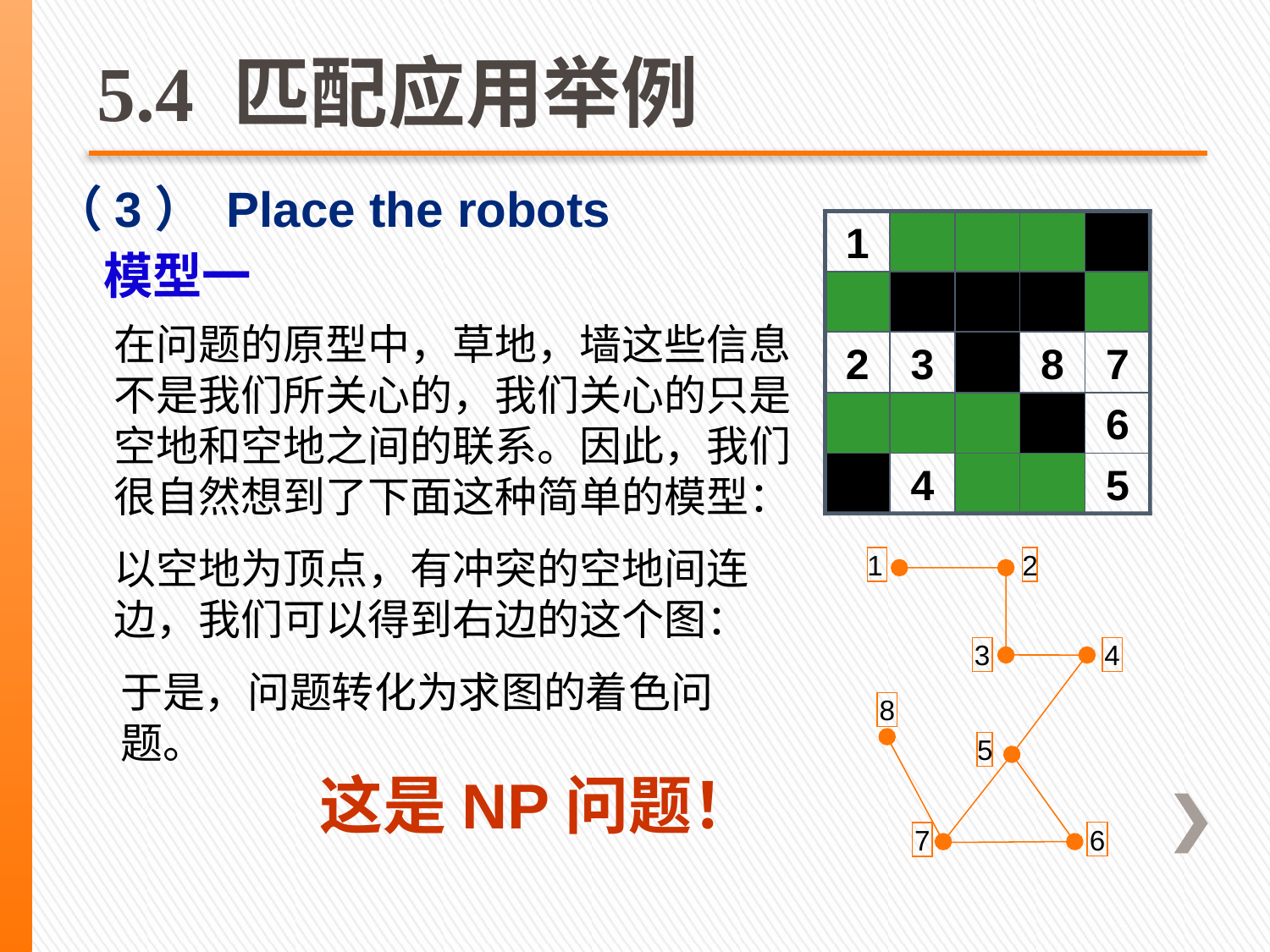

# 5.4 匹配应用举例
（3） Place the robots
1

2
3

8
7

6

4

5

模型一
在问题的原型中，草地，墙这些信息不是我们所关心的，我们关心的只是空地和空地之间的联系。因此，我们很自然想到了下面这种简单的模型：
以空地为顶点，有冲突的空地间连边，我们可以得到右边的这个图：
2
1

3
4

8
5

6
7

于是，问题转化为求图的着色问题。
这是NP问题！